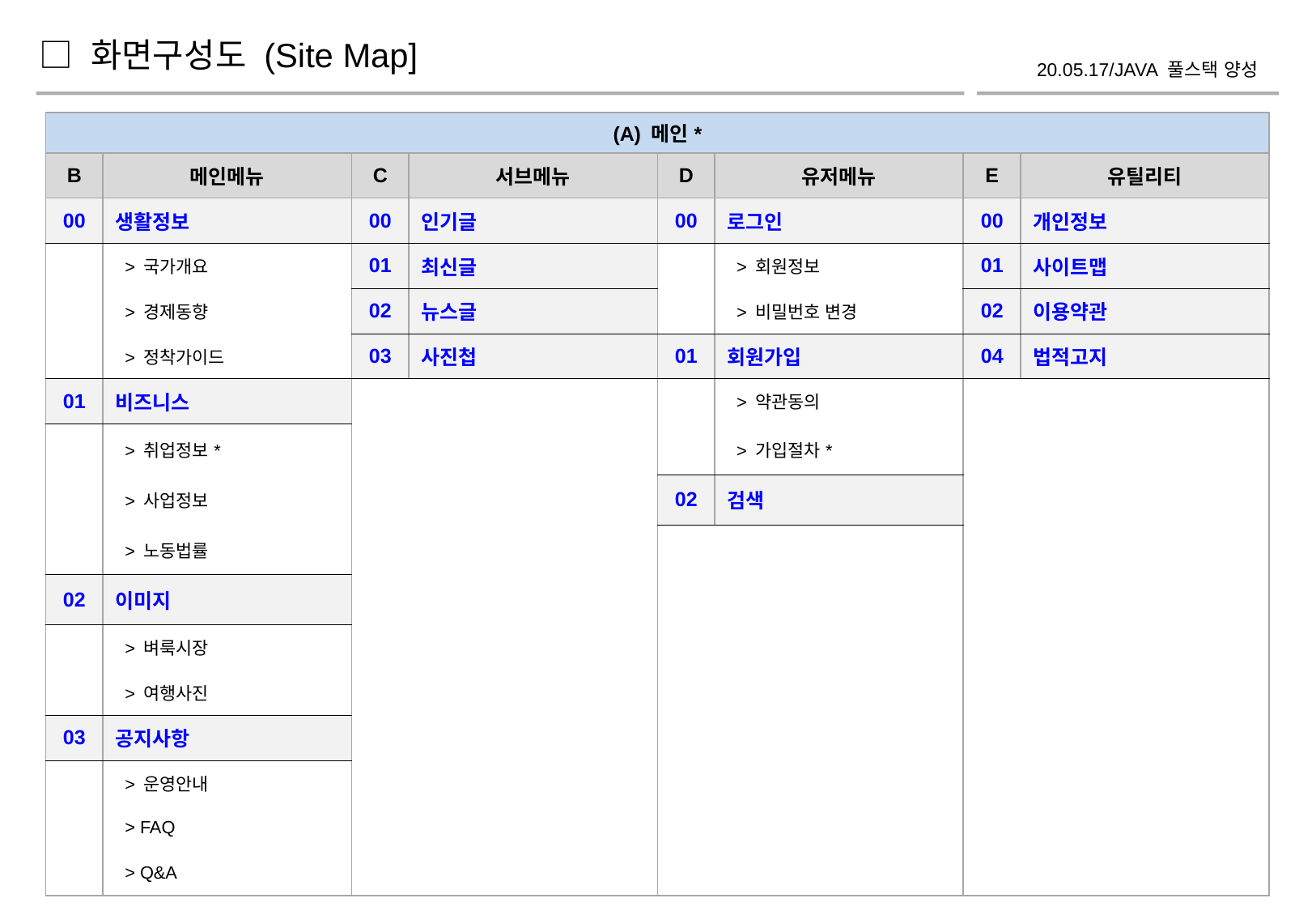

□ 화면구성도 (Site Map]
20.05.17/JAVA 풀스택 양성

| (A) 메인\* |  |  |  |  |  |  |  |
| --- | --- | --- | --- | --- | --- | --- | --- |
| B | 메인메뉴 | C | 서브메뉴 | D | 유저메뉴 | E | 유틸리티 |
| 00 | 생활정보 | 00 | 인기글 | 00 | 로그인 | 00 | 개인정보 |
|  | > 국가개요 | 01 | 최신글 |  | > 회원정보 | 01 | 사이트맵 |
|  | > 경제동향 | 02 | 뉴스글 |  | > 비밀번호 변경 | 02 | 이용약관 |
|  | > 정착가이드 | 03 | 사진첩 | 01 | 회원가입 | 04 | 법적고지 |
| 01 | 비즈니스 |  |  |  | > 약관동의 |  |  |
|  | > 취업정보\* |  |  |  | > 가입절차\* |  |  |
|  | > 사업정보 |  |  | 02 | 검색 |  |  |
|  | > 노동법률 |  |  |  |  |  |  |
| 02 | 이미지 |  |  |  |  |  |  |
|  | > 벼룩시장 |  |  |  |  |  |  |
|  | > 여행사진 |  |  |  |  |  |  |
| 03 | 공지사항 |  |  |  |  |  |  |
|  | > 운영안내 |  |  |  |  |  |  |
|  | > FAQ |  |  |  |  |  |  |
|  | > Q&A |  |  |  |  |  |  |